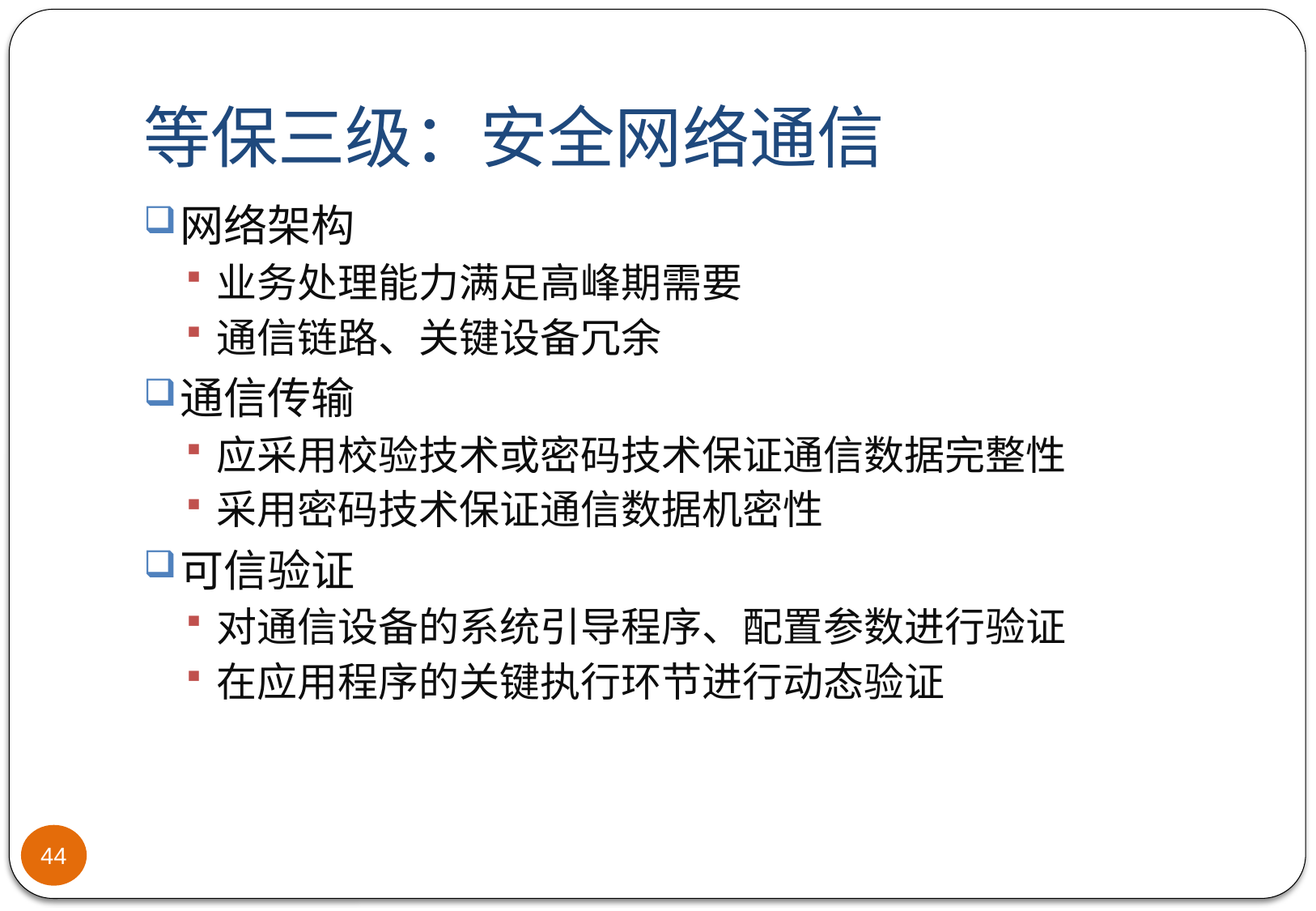

# 等保三级：安全网络通信
网络架构
业务处理能力满足高峰期需要
通信链路、关键设备冗余
通信传输
应采用校验技术或密码技术保证通信数据完整性
采用密码技术保证通信数据机密性
可信验证
对通信设备的系统引导程序、配置参数进行验证
在应用程序的关键执行环节进行动态验证
44